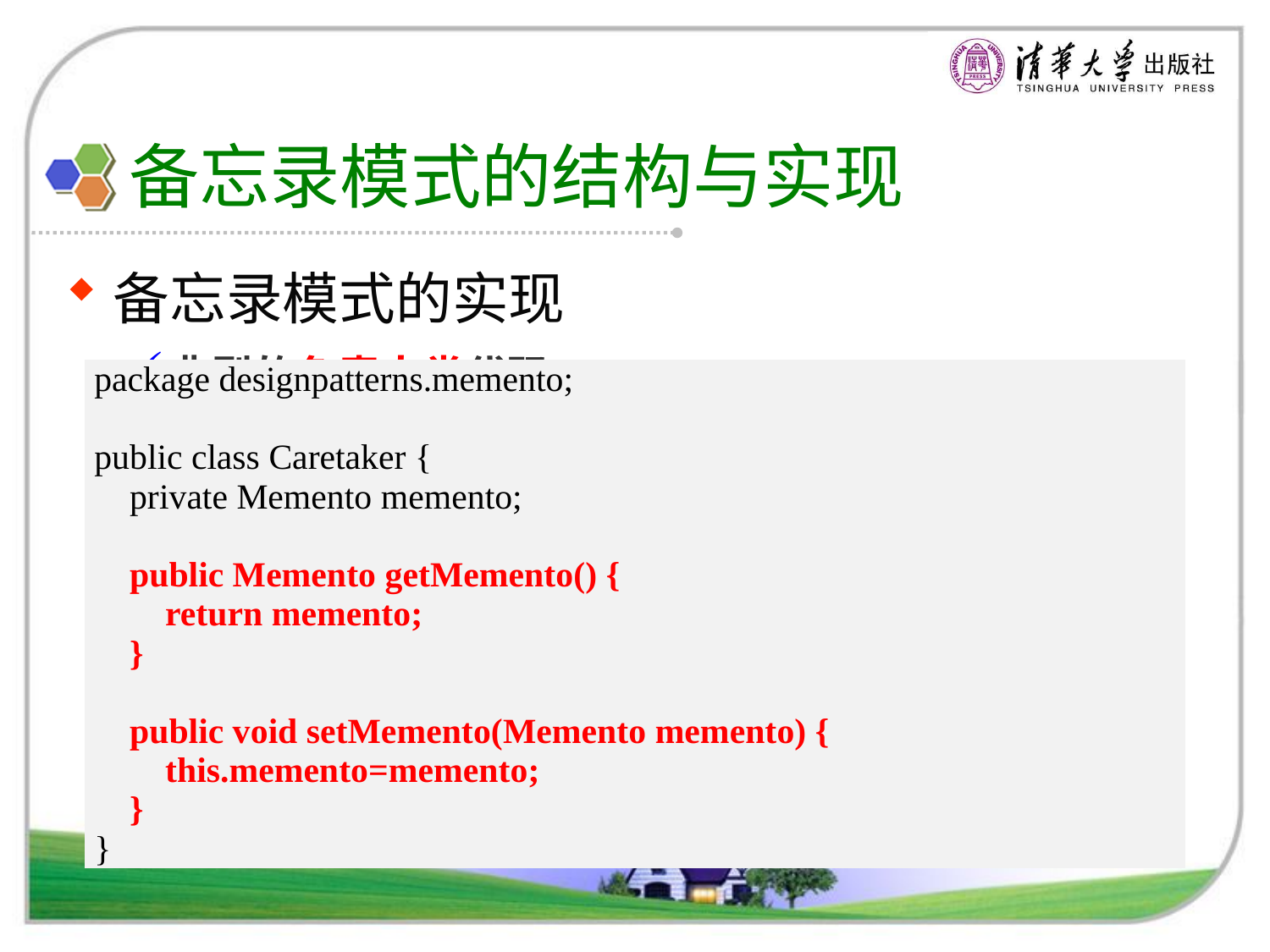

# 备忘录模式的结构与实现
备忘录模式的实现
典型的负责人类代码：
| package designpatterns.memento; public class Caretaker { private Memento memento; public Memento getMemento() { return memento; } public void setMemento(Memento memento) { this.memento=memento; } } |
| --- |